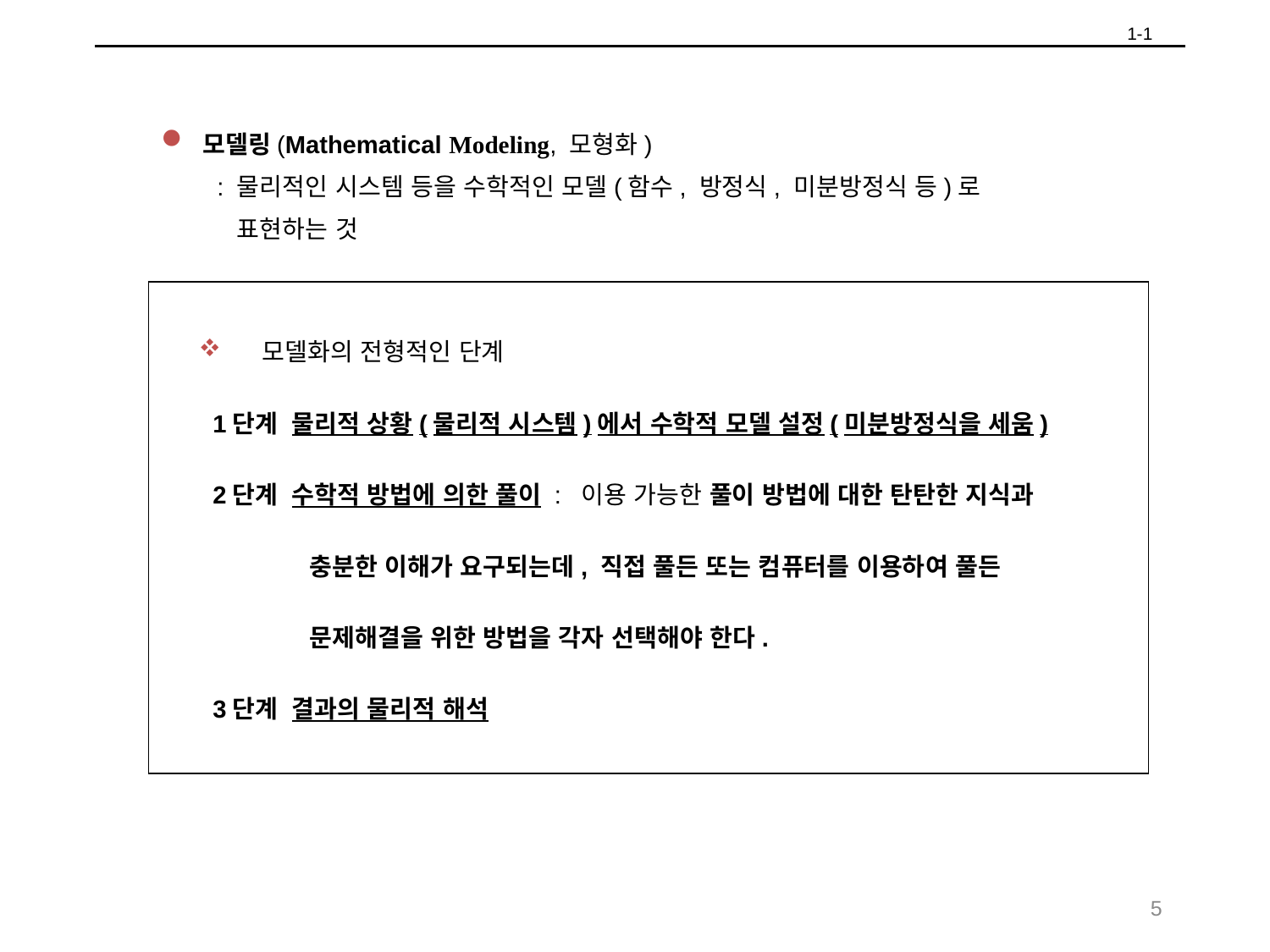

1-1
#
 모델링(Mathematical Modeling, 모형화)
        : 물리적인 시스템 등을 수학적인 모델(함수, 방정식, 미분방정식 등)로
          표현하는 것

모델화의 전형적인 단계
  1단계  물리적 상황(물리적 시스템)에서 수학적 모델 설정(미분방정식을 세움)
  2단계  수학적 방법에 의한 풀이 :  이용 가능한 풀이 방법에 대한 탄탄한 지식과
               충분한 이해가 요구되는데, 직접 풀든 또는 컴퓨터를 이용하여 풀든
               문제해결을 위한 방법을 각자 선택해야 한다.
  3단계  결과의 물리적 해석
5